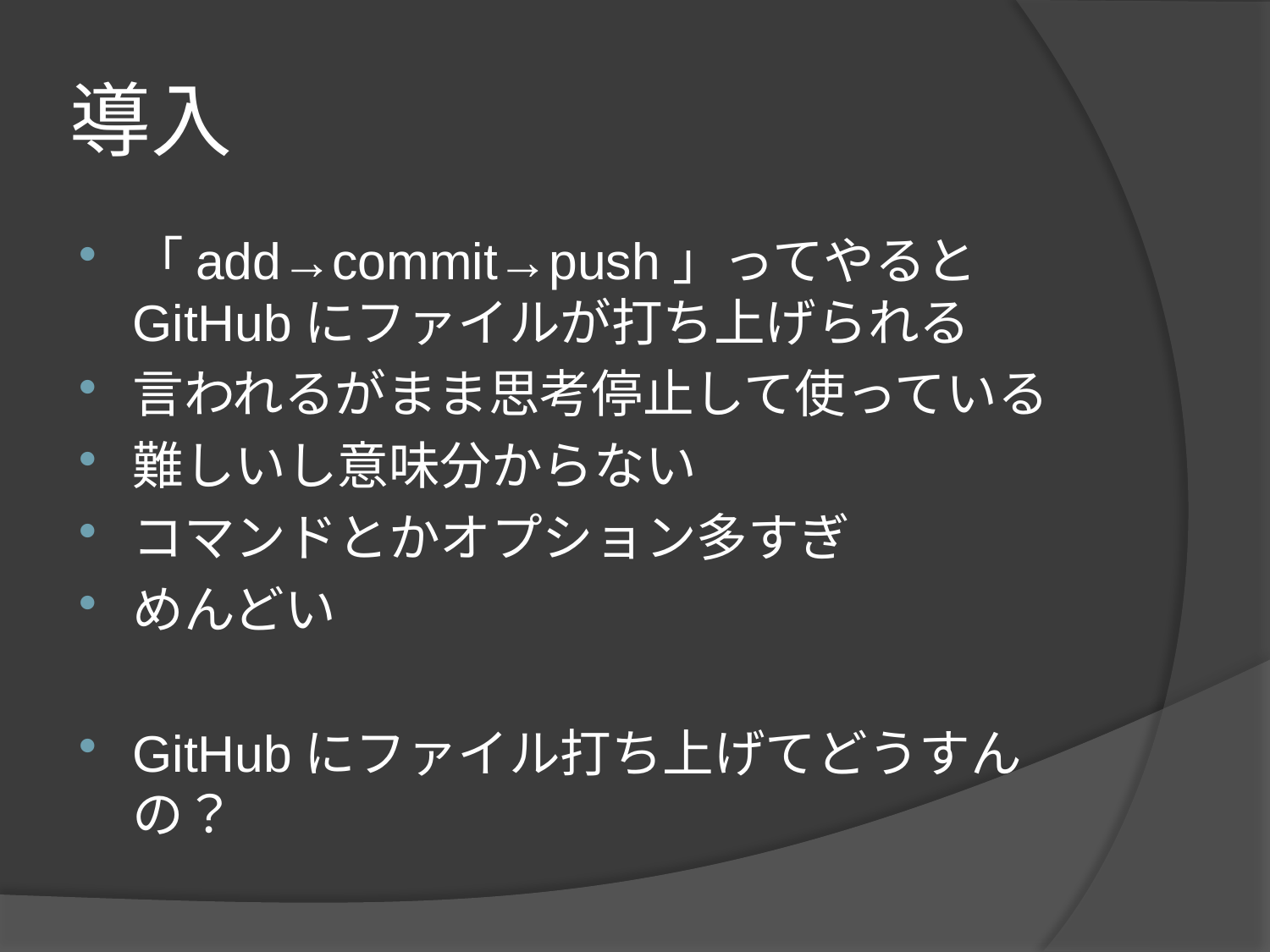

# 導入
「add→commit→push」ってやるとGitHubにファイルが打ち上げられる
言われるがまま思考停止して使っている
難しいし意味分からない
コマンドとかオプション多すぎ
めんどい

GitHubにファイル打ち上げてどうすんの？